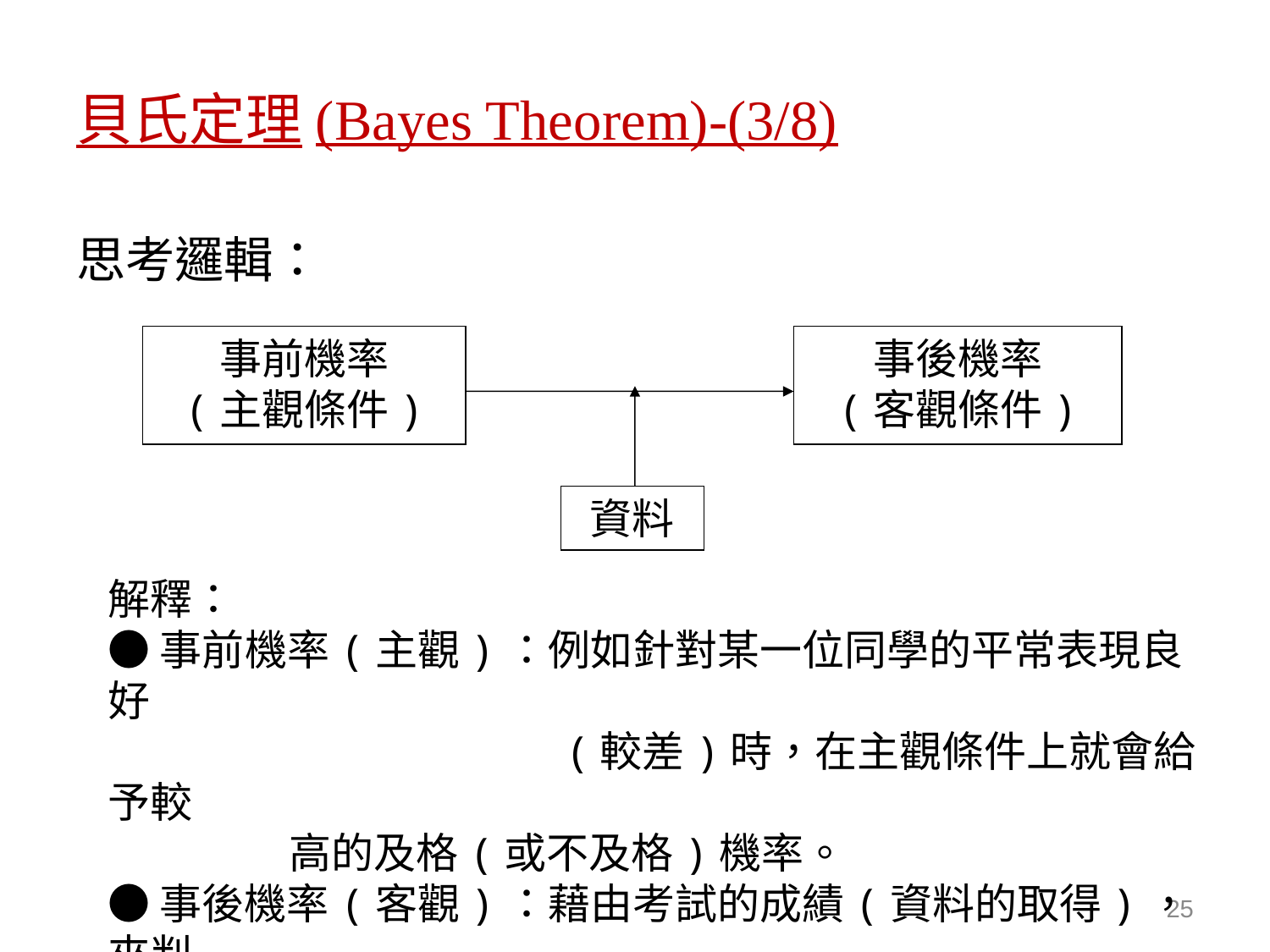

# 貝氏定理(Bayes Theorem)-(3/8)
思考邏輯：
事前機率
(主觀條件)
事後機率
(客觀條件)

資料
解釋：
●事前機率(主觀)：例如針對某一位同學的平常表現良好
                  (較差)時，在主觀條件上就會給予較
                  高的及格(或不及格)機率。
●事後機率(客觀)：藉由考試的成績(資料的取得)，來判
                  定學生及格與否，較為客觀。
25